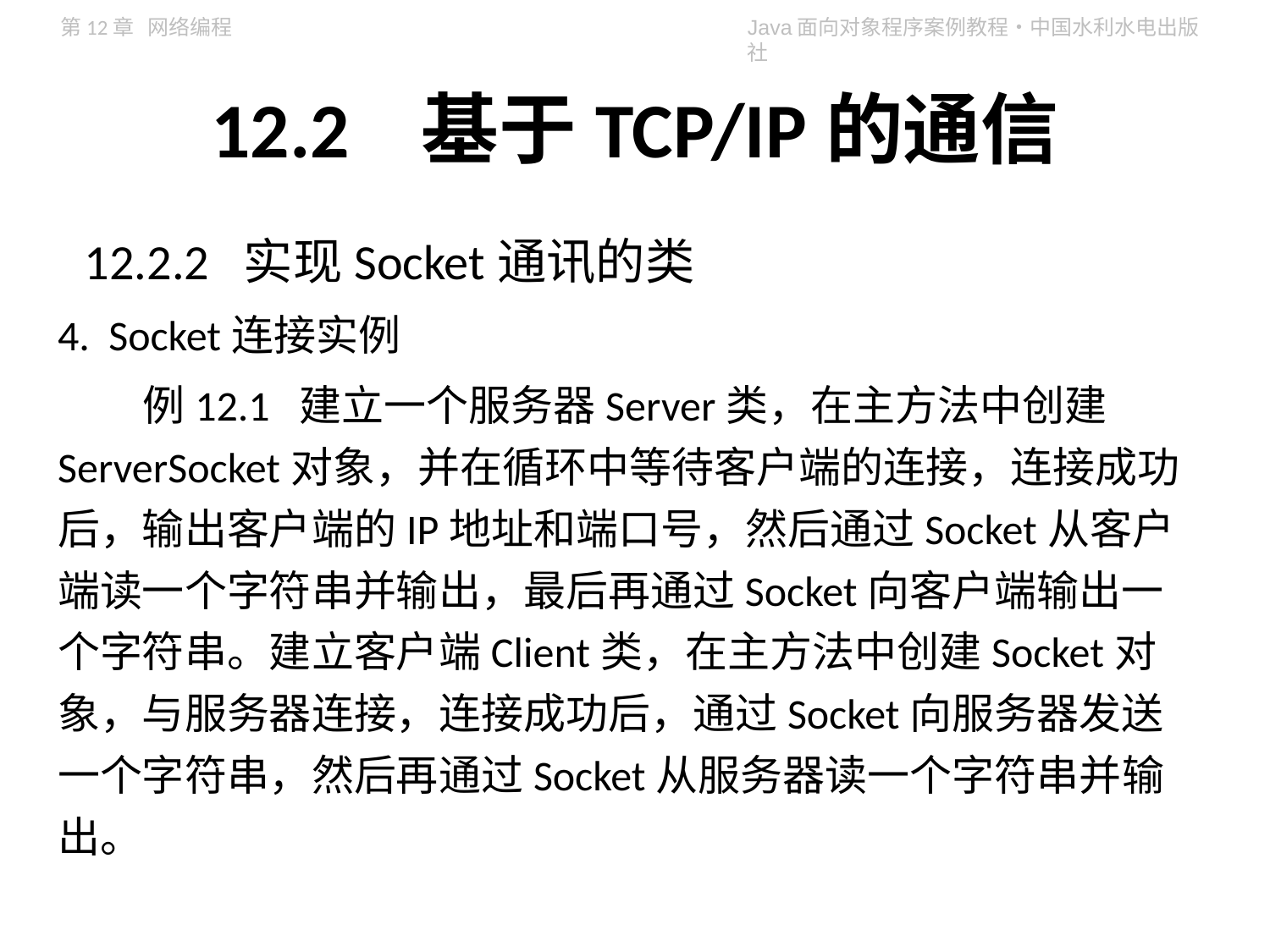

# 12.2   基于TCP/IP的通信
12.2.2  实现Socket通讯的类
4.  Socket连接实例
例12.1  建立一个服务器Server类，在主方法中创建ServerSocket对象，并在循环中等待客户端的连接，连接成功后，输出客户端的IP地址和端口号，然后通过Socket从客户端读一个字符串并输出，最后再通过Socket向客户端输出一个字符串。建立客户端Client类，在主方法中创建Socket对象，与服务器连接，连接成功后，通过Socket向服务器发送一个字符串，然后再通过Socket从服务器读一个字符串并输出。